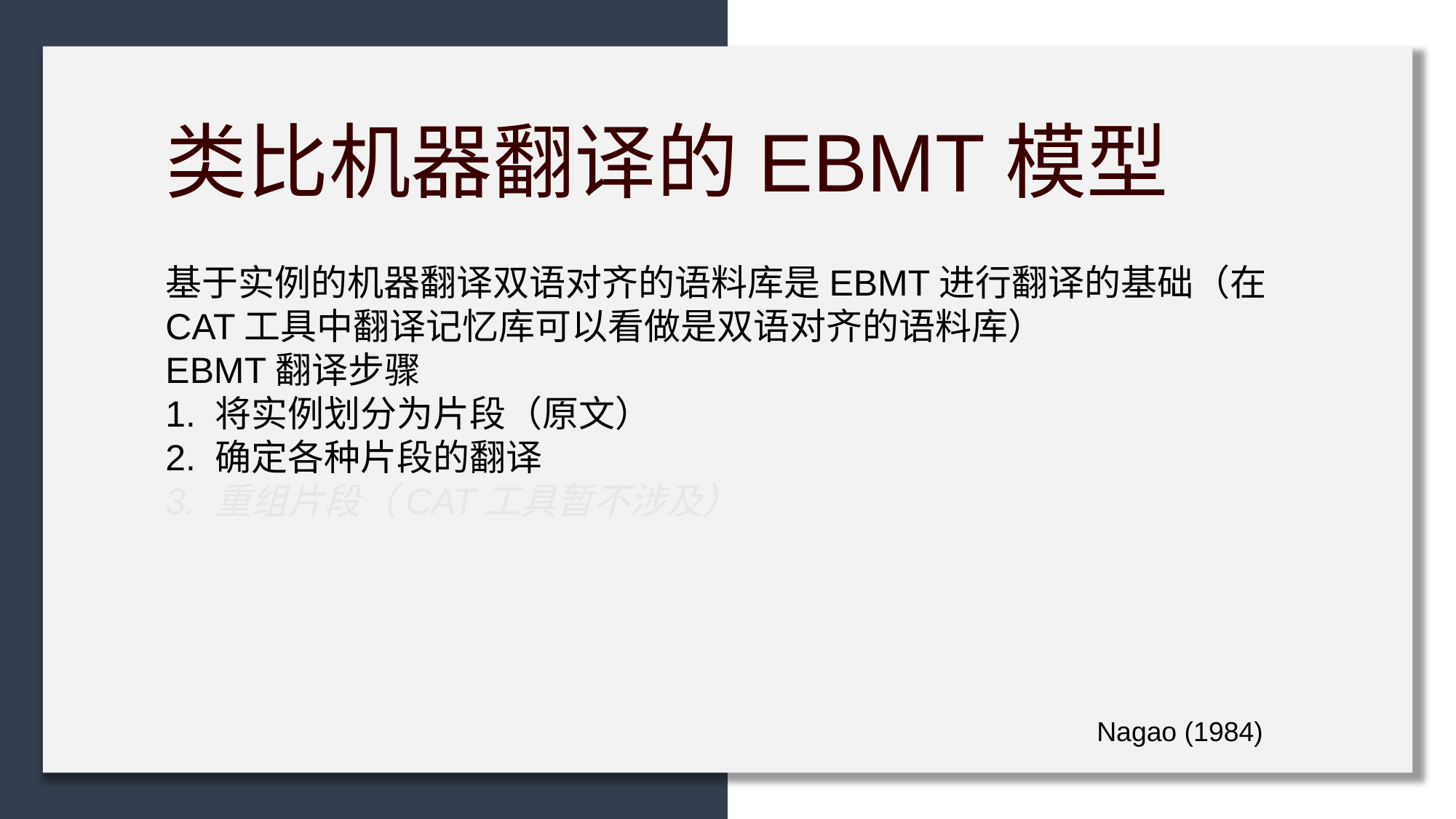

类比机器翻译的EBMT模型

基于实例的机器翻译双语对齐的语料库是EBMT进行翻译的基础（在CAT工具中翻译记忆库可以看做是双语对齐的语料库）
EBMT翻译步骤
1. 将实例划分为片段（原文）
2. 确定各种片段的翻译
3. 重组片段（CAT工具暂不涉及）
Nagao (1984)